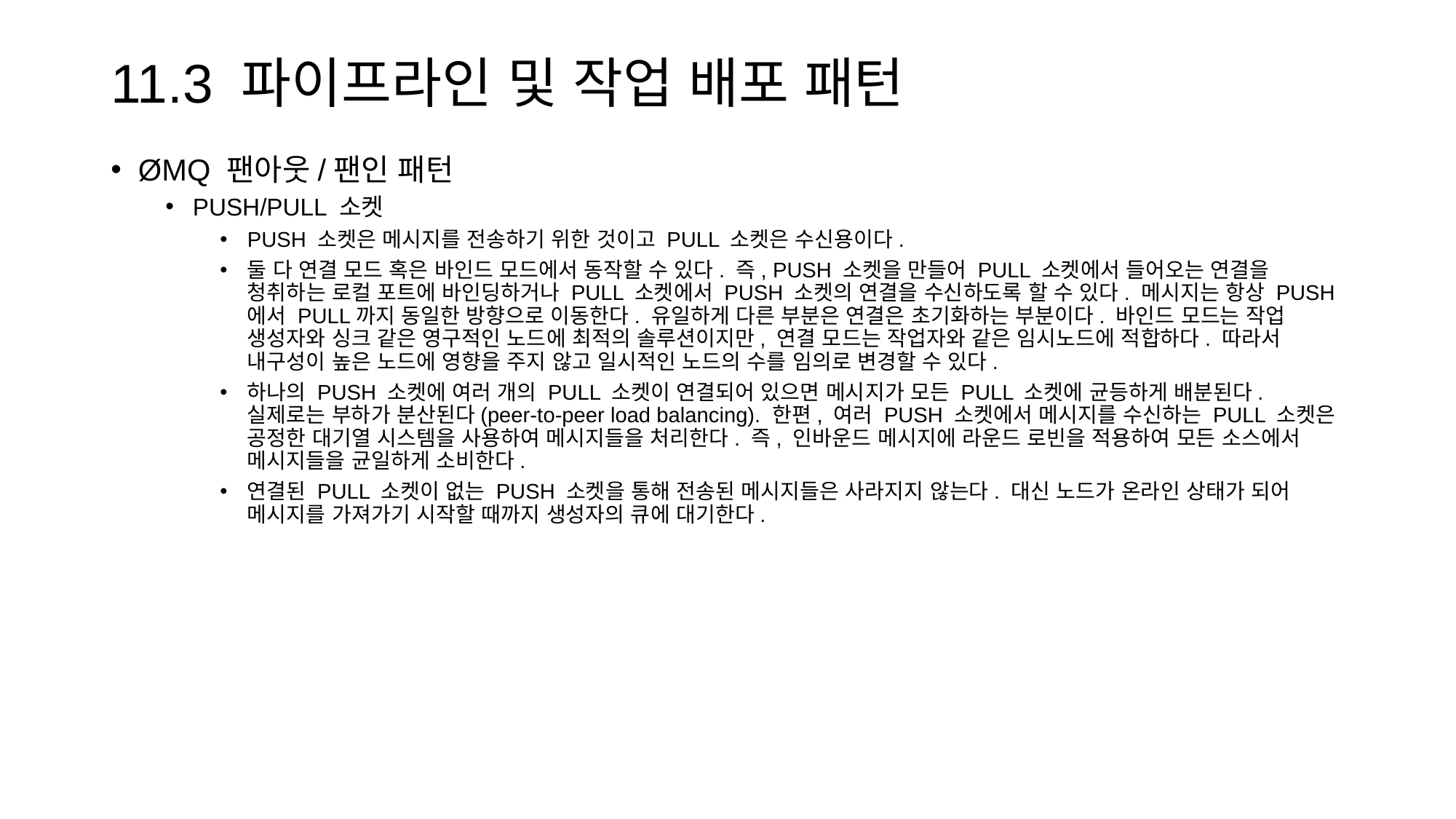

# 11.3 파이프라인 및 작업 배포 패턴
ØMQ 팬아웃/팬인 패턴
PUSH/PULL 소켓
PUSH 소켓은 메시지를 전송하기 위한 것이고 PULL 소켓은 수신용이다.
둘 다 연결 모드 혹은 바인드 모드에서 동작할 수 있다. 즉, PUSH 소켓을 만들어 PULL 소켓에서 들어오는 연결을 청취하는 로컬 포트에 바인딩하거나 PULL 소켓에서 PUSH 소켓의 연결을 수신하도록 할 수 있다. 메시지는 항상 PUSH에서 PULL까지 동일한 방향으로 이동한다. 유일하게 다른 부분은 연결은 초기화하는 부분이다. 바인드 모드는 작업 생성자와 싱크 같은 영구적인 노드에 최적의 솔루션이지만, 연결 모드는 작업자와 같은 임시노드에 적합하다. 따라서 내구성이 높은 노드에 영향을 주지 않고 일시적인 노드의 수를 임의로 변경할 수 있다.
하나의 PUSH 소켓에 여러 개의 PULL 소켓이 연결되어 있으면 메시지가 모든 PULL 소켓에 균등하게 배분된다. 실제로는 부하가 분산된다(peer-to-peer load balancing). 한편, 여러 PUSH 소켓에서 메시지를 수신하는 PULL 소켓은 공정한 대기열 시스템을 사용하여 메시지들을 처리한다. 즉, 인바운드 메시지에 라운드 로빈을 적용하여 모든 소스에서 메시지들을 균일하게 소비한다.
연결된 PULL 소켓이 없는 PUSH 소켓을 통해 전송된 메시지들은 사라지지 않는다. 대신 노드가 온라인 상태가 되어 메시지를 가져가기 시작할 때까지 생성자의 큐에 대기한다.